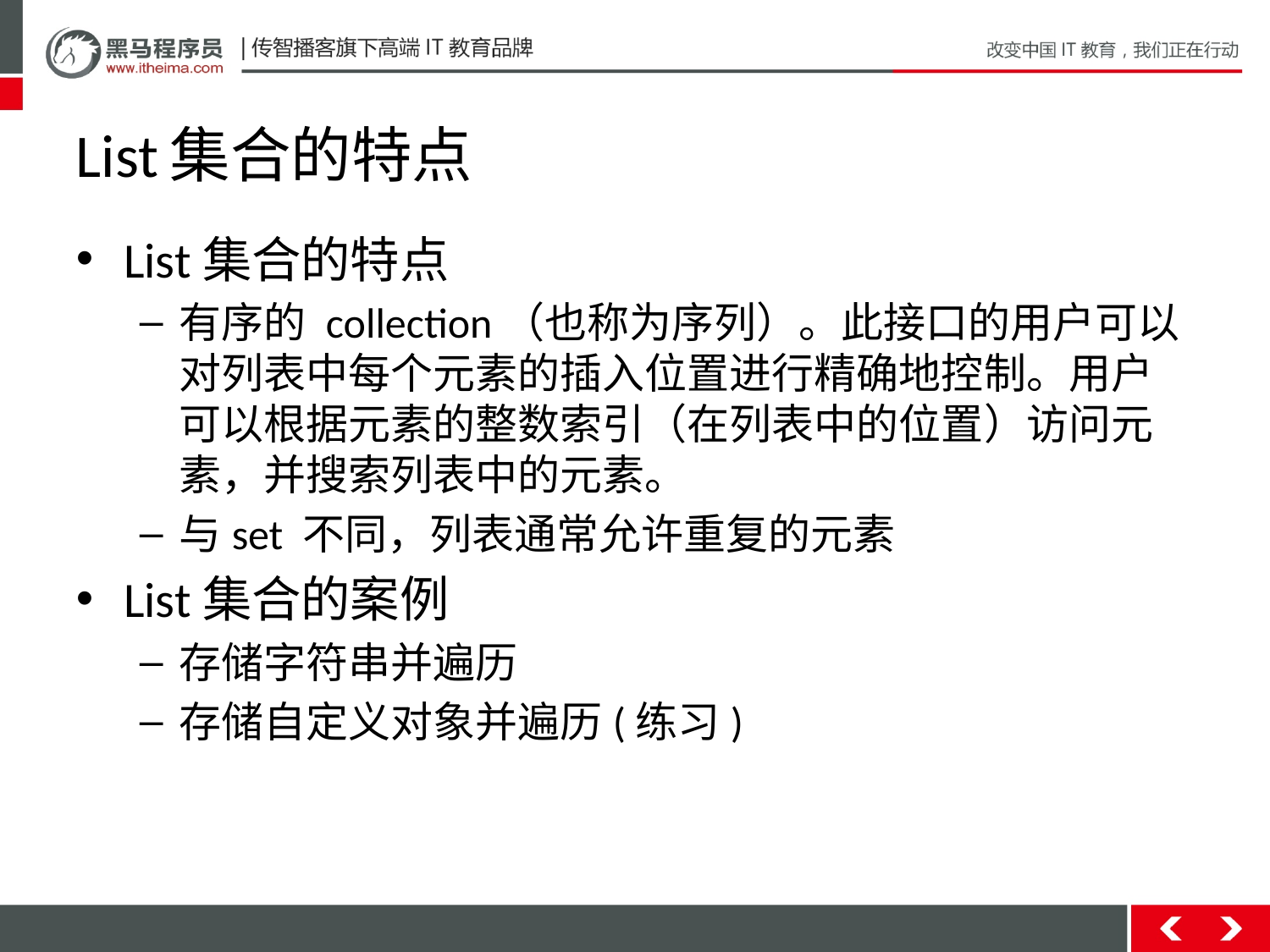

# List集合的特点
List集合的特点
有序的 collection（也称为序列）。此接口的用户可以对列表中每个元素的插入位置进行精确地控制。用户可以根据元素的整数索引（在列表中的位置）访问元素，并搜索列表中的元素。
与set 不同，列表通常允许重复的元素
List集合的案例
存储字符串并遍历
存储自定义对象并遍历(练习)